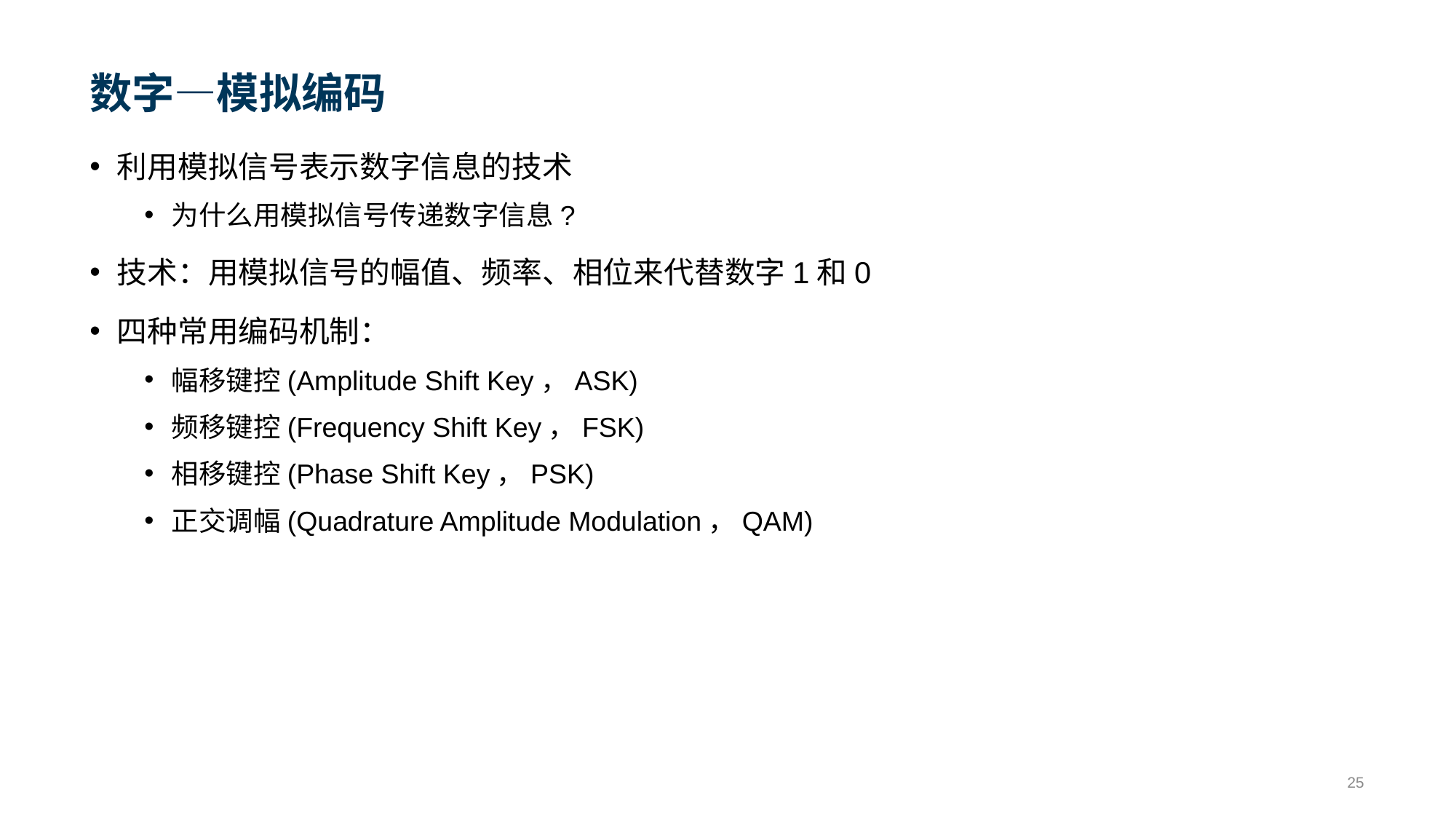

# 数字—模拟编码
利用模拟信号表示数字信息的技术
为什么用模拟信号传递数字信息?
技术：用模拟信号的幅值、频率、相位来代替数字1和0
四种常用编码机制：
幅移键控(Amplitude Shift Key，ASK)
频移键控(Frequency Shift Key，FSK)
相移键控(Phase Shift Key，PSK)
正交调幅(Quadrature Amplitude Modulation，QAM)
25